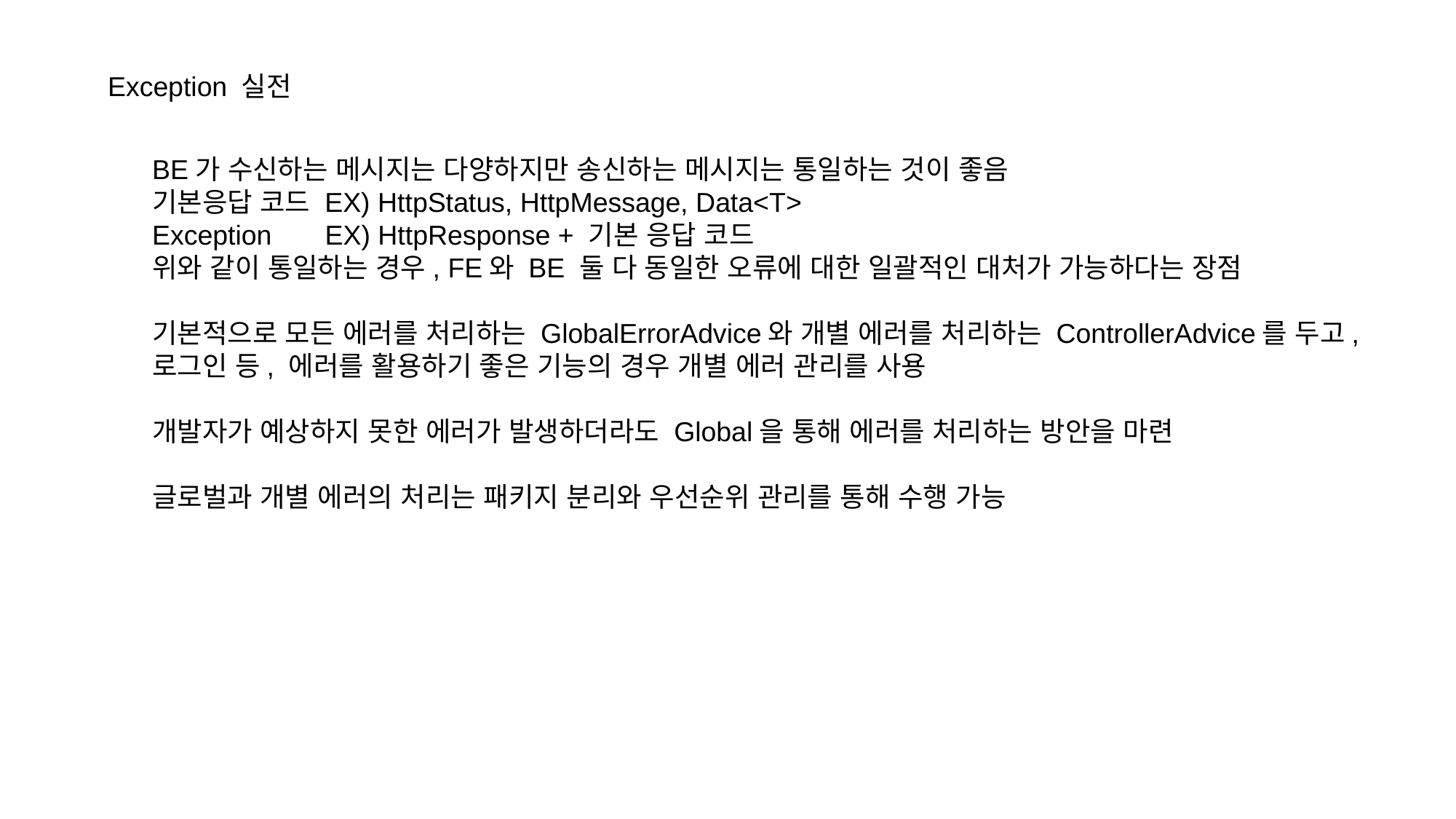

Exception 실전
BE가 수신하는 메시지는 다양하지만 송신하는 메시지는 통일하는 것이 좋음
기본응답 코드 EX) HttpStatus, HttpMessage, Data<T>
Exception       EX) HttpResponse + 기본 응답 코드
위와 같이 통일하는 경우, FE와 BE 둘 다 동일한 오류에 대한 일괄적인 대처가 가능하다는 장점

기본적으로 모든 에러를 처리하는 GlobalErrorAdvice와 개별 에러를 처리하는 ControllerAdvice를 두고,
로그인 등, 에러를 활용하기 좋은 기능의 경우 개별 에러 관리를 사용

개발자가 예상하지 못한 에러가 발생하더라도 Global을 통해 에러를 처리하는 방안을 마련

글로벌과 개별 에러의 처리는 패키지 분리와 우선순위 관리를 통해 수행 가능